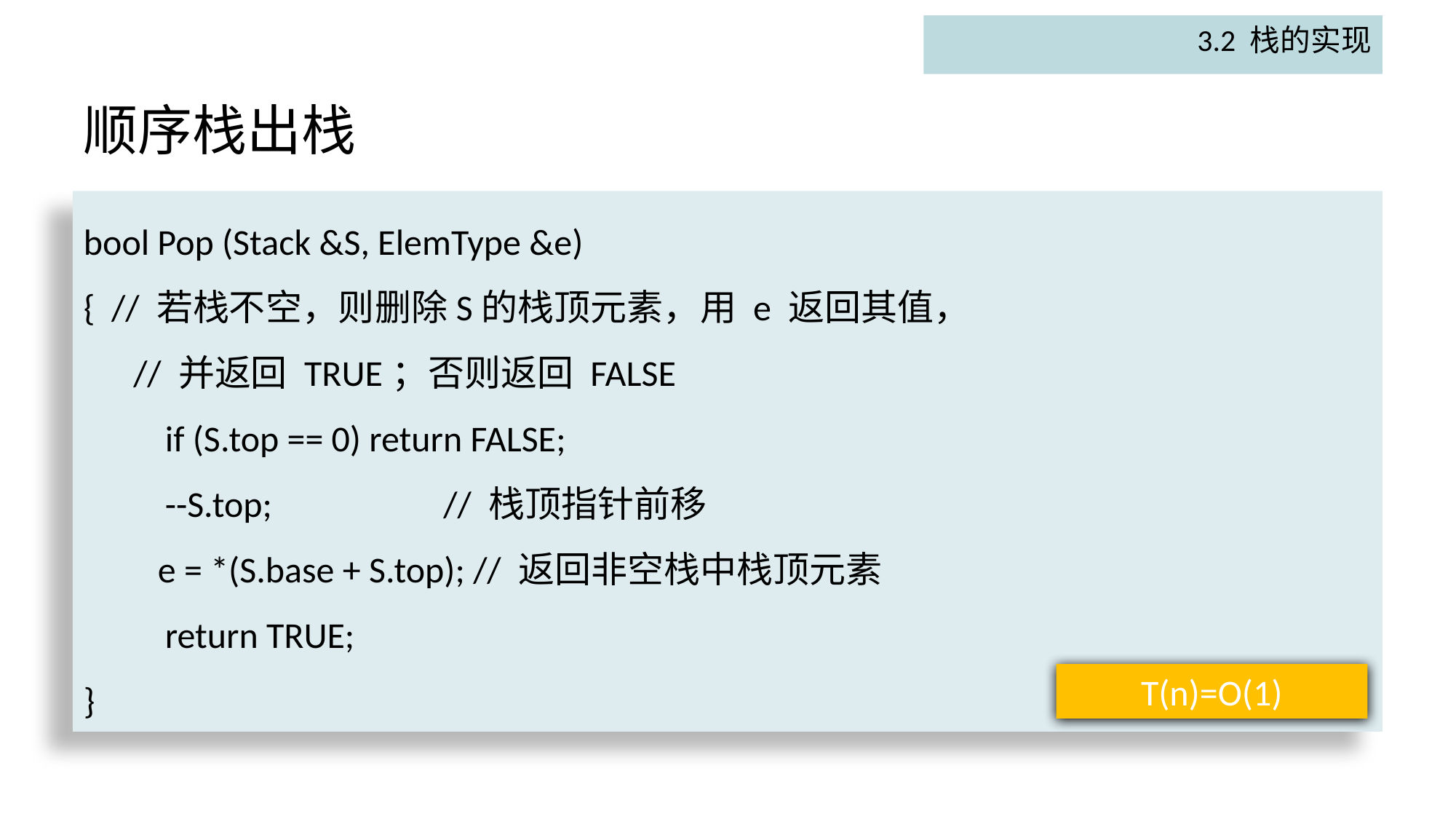

3.2 栈的实现
# 顺序栈出栈
bool Pop (Stack &S, ElemType &e)
{  // 若栈不空，则删除S的栈顶元素，用 e 返回其值，
     // 并返回 TRUE；否则返回 FALSE
　　if (S.top == 0) return FALSE;
　　--S.top; 　　　　// 栈顶指针前移
        e = *(S.base + S.top); // 返回非空栈中栈顶元素
　　return TRUE;
}

T(n)=O(1)